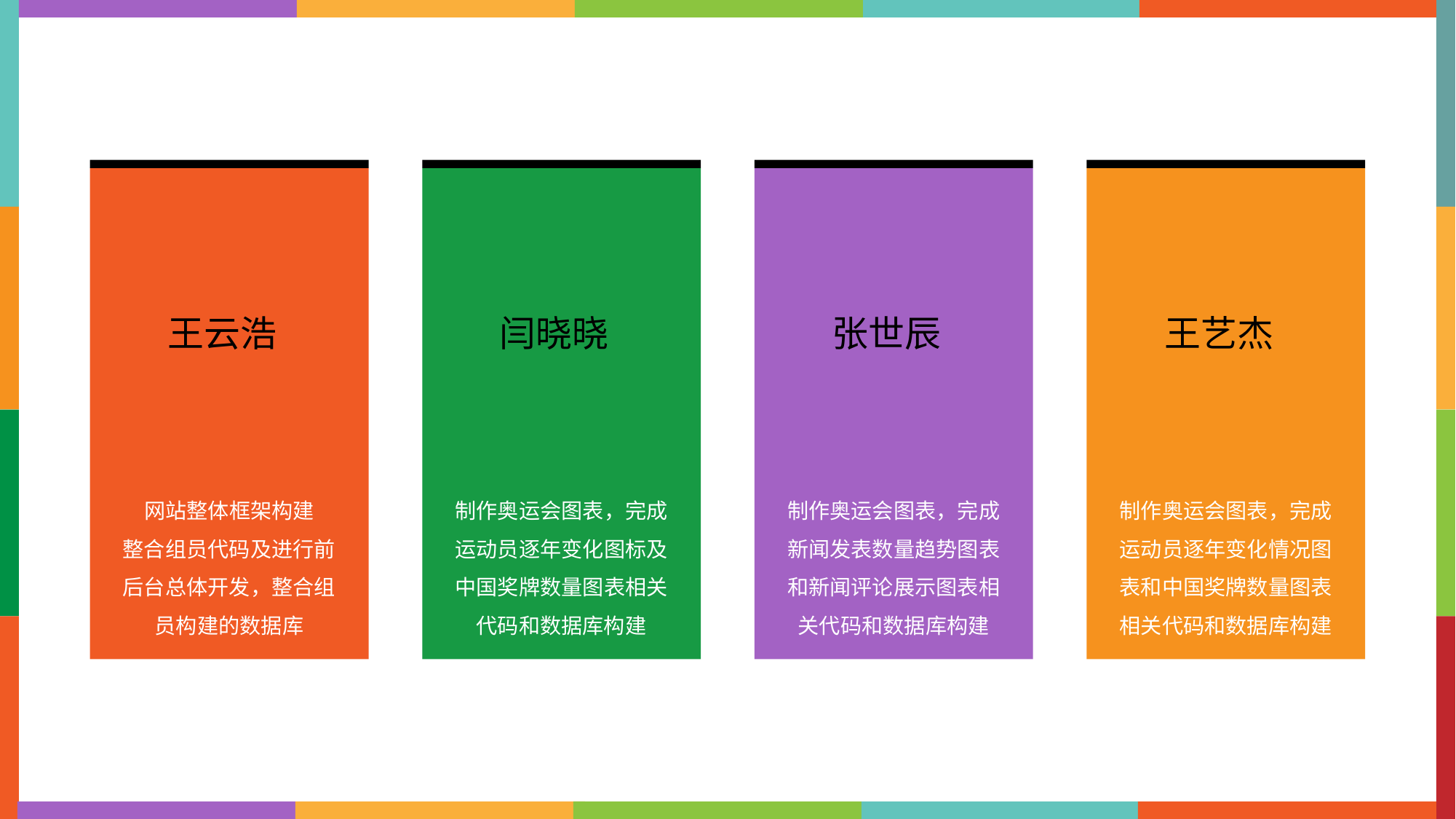

王艺杰
王云浩
闫晓晓
张世辰
网站整体框架构建
整合组员代码及进行前后台总体开发，整合组员构建的数据库
制作奥运会图表，完成运动员逐年变化图标及中国奖牌数量图表相关代码和数据库构建
制作奥运会图表，完成新闻发表数量趋势图表和新闻评论展示图表相关代码和数据库构建
制作奥运会图表，完成运动员逐年变化情况图表和中国奖牌数量图表相关代码和数据库构建